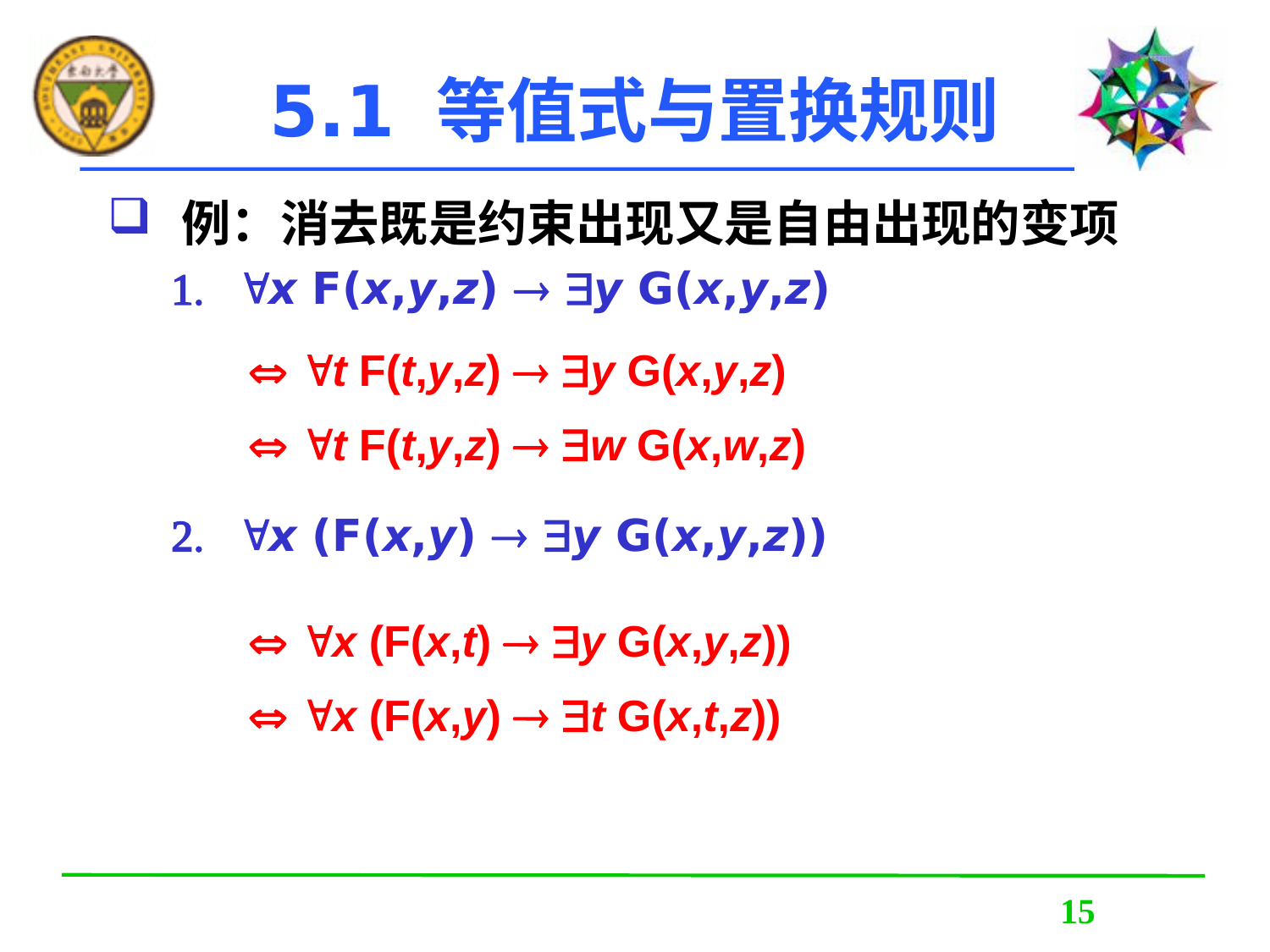

5.1 等值式与置换规则
例：消去既是约束出现又是自由出现的变项
∀x F(x,y,z) → ∃y G(x,y,z)

∀x (F(x,y) → ∃y G(x,y,z))
⇔ ∀t F(t,y,z) → ∃y G(x,y,z)
⇔ ∀t F(t,y,z) → ∃w G(x,w,z)
⇔ ∀x (F(x,t) → ∃y G(x,y,z))
⇔ ∀x (F(x,y) → ∃t G(x,t,z))